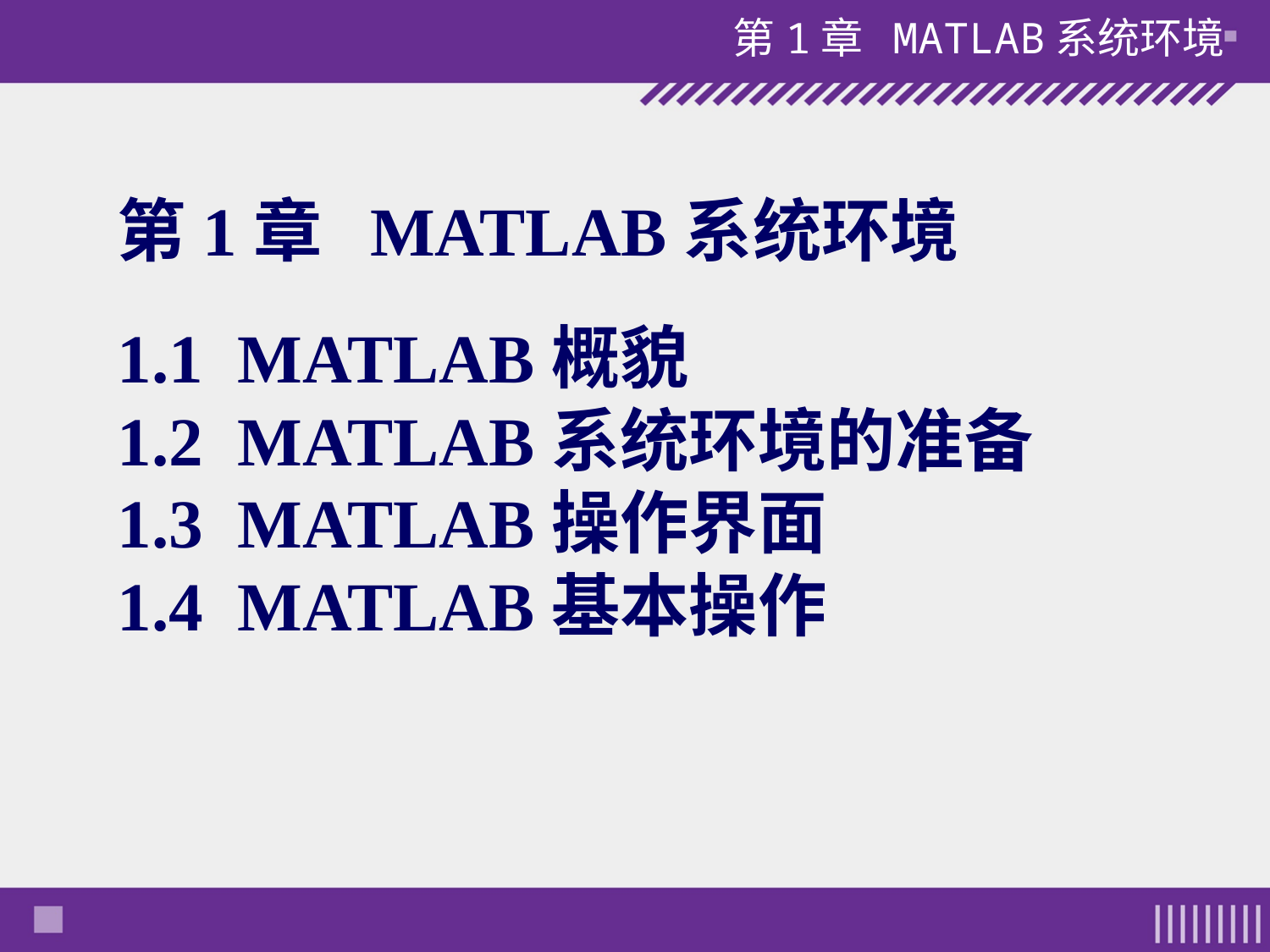

第1章  MATLAB系统环境
1.1  MATLAB概貌
1.2  MATLAB系统环境的准备
1.3  MATLAB操作界面
1.4  MATLAB基本操作